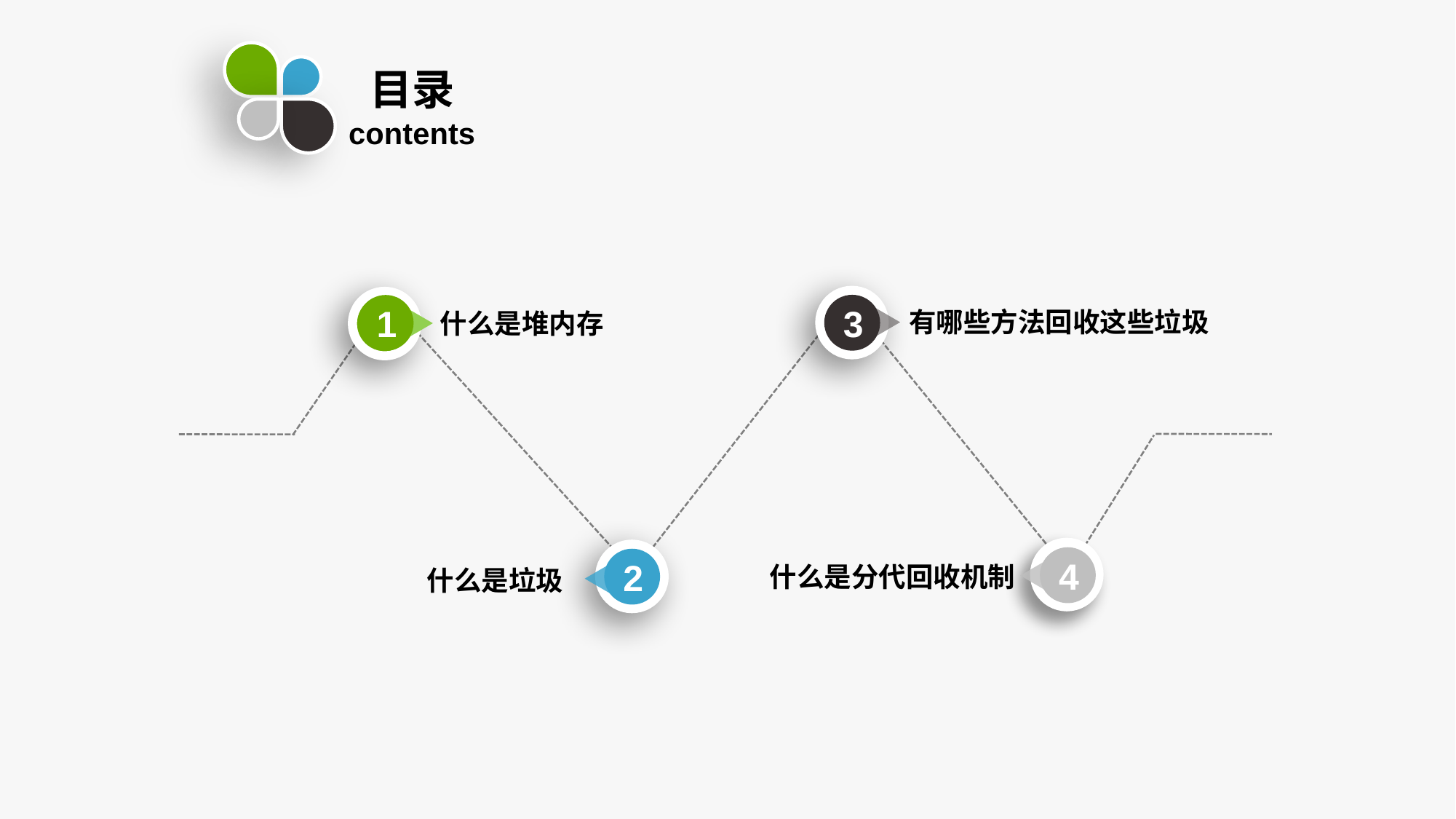

目录
contents

有哪些方法回收这些垃圾
什么是堆内存

3

1

什么是分代回收机制
什么是垃圾

4

2